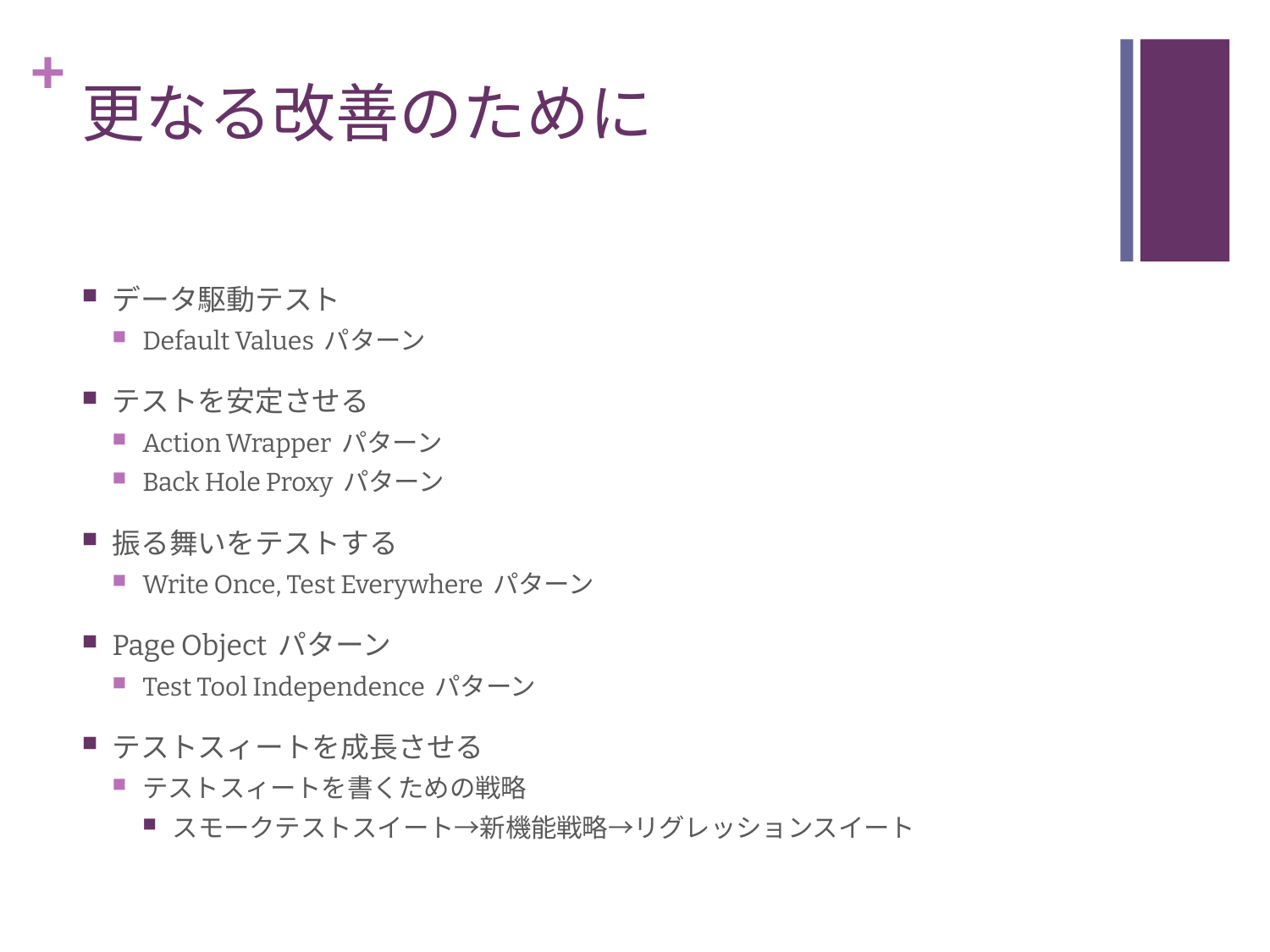

# 更なる改善のために
データ駆動テスト
Default Values パターン
テストを安定させる
Action Wrapper パターン
Back Hole Proxy パターン
振る舞いをテストする
Write Once, Test Everywhere パターン
Page Object パターン
Test Tool Independence パターン
テストスィートを成長させる
テストスィートを書くための戦略
スモークテストスイート→新機能戦略→リグレッションスイート